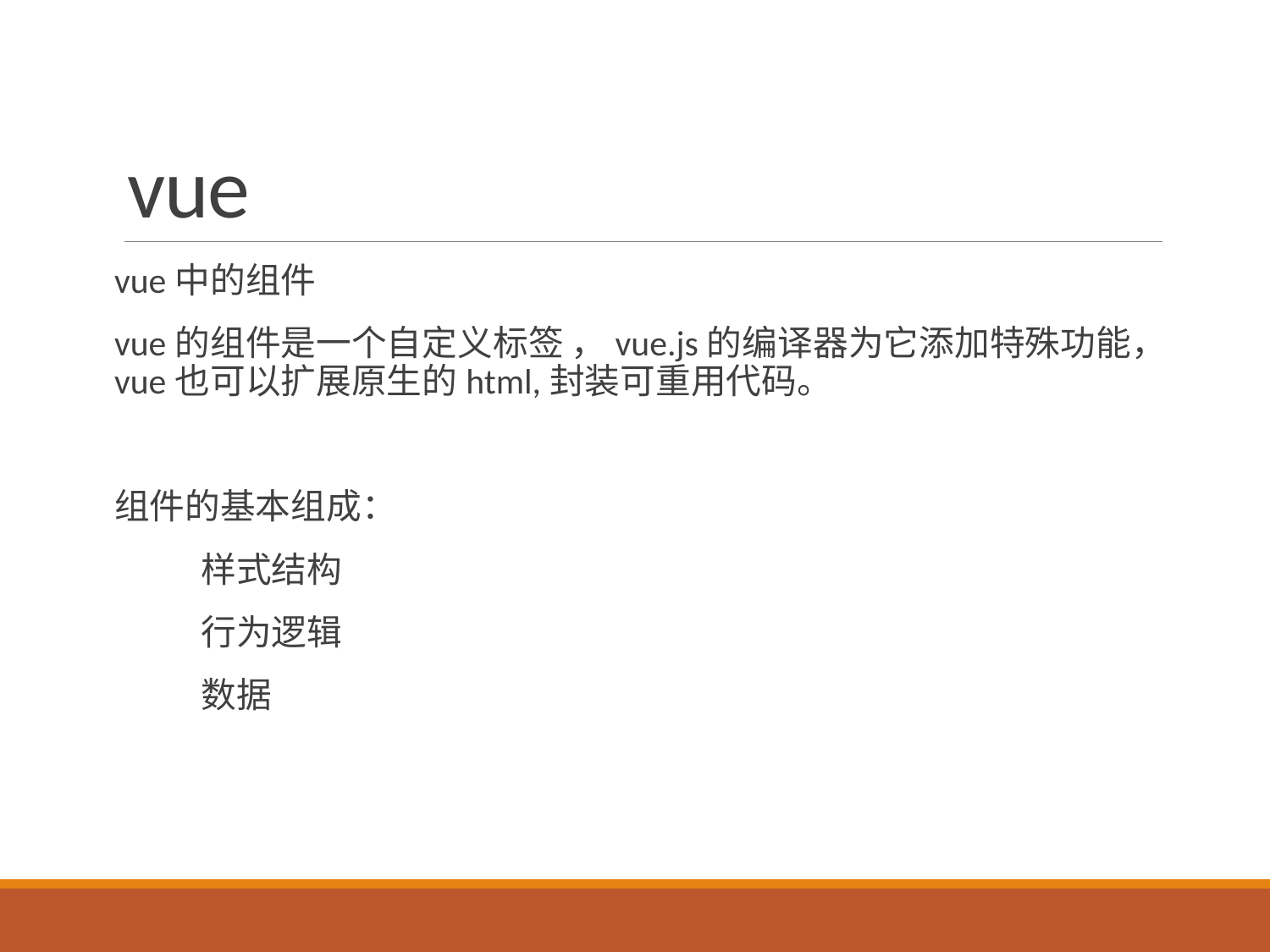

# vue
vue中的组件
vue的组件是一个自定义标签 ，vue.js的编译器为它添加特殊功能，vue也可以扩展原生的html,封装可重用代码。

组件的基本组成：
          样式结构
          行为逻辑
          数据